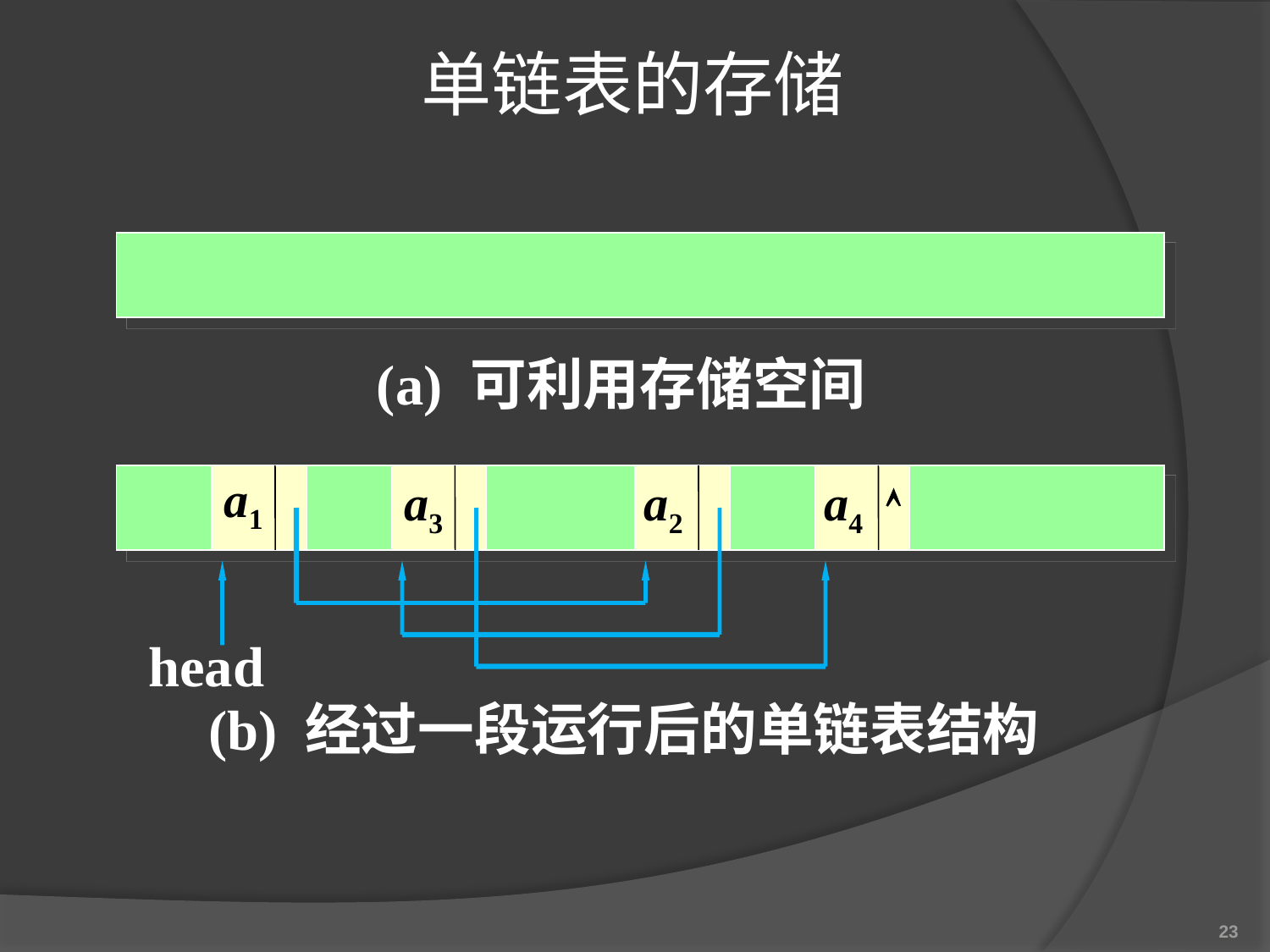

单链表的存储

(a) 可利用存储空间
a1

a3

a2

a4

∧

head

(b) 经过一段运行后的单链表结构
23